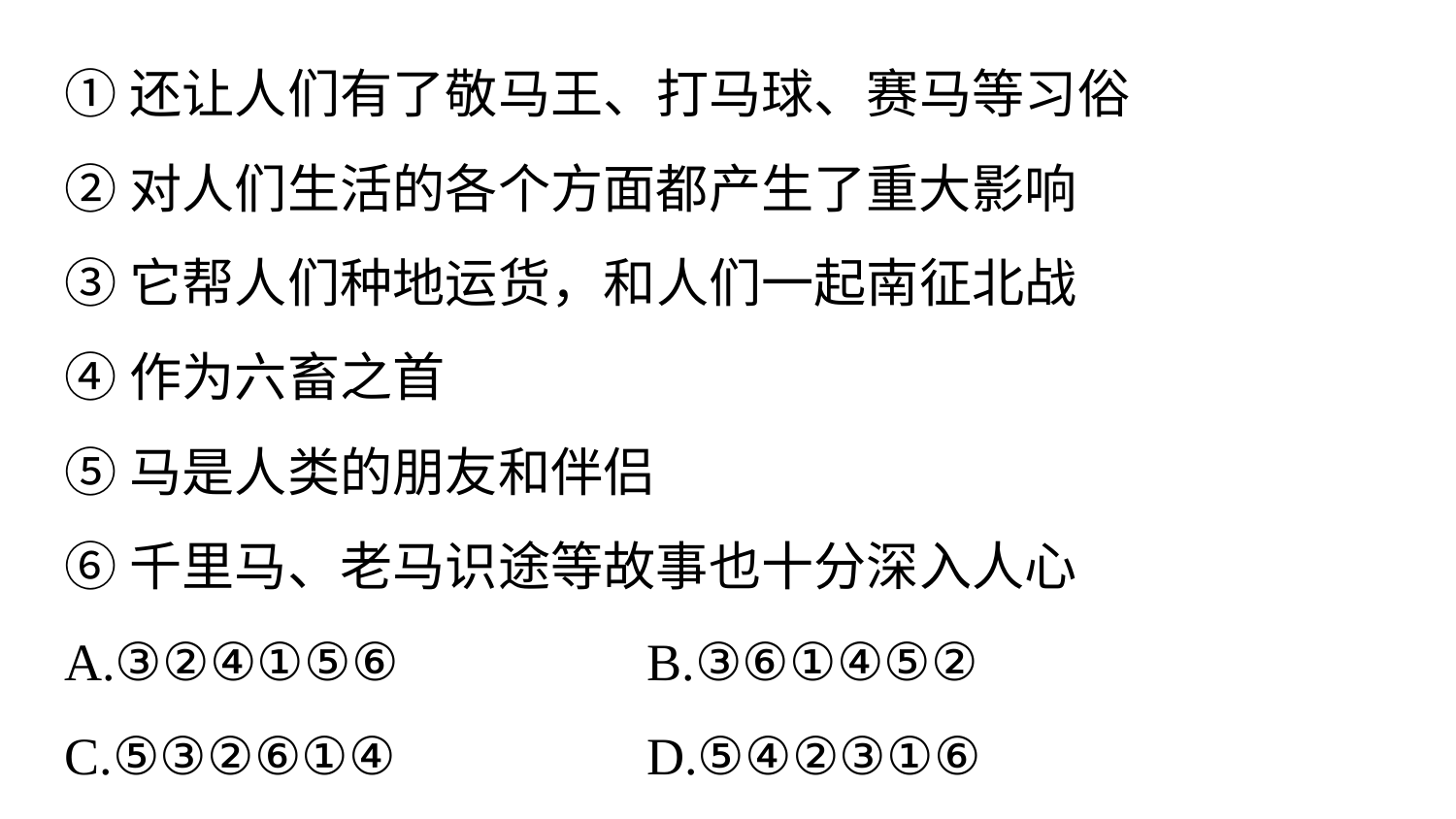

①还让人们有了敬马王、打马球、赛马等习俗
②对人们生活的各个方面都产生了重大影响
③它帮人们种地运货，和人们一起南征北战
④作为六畜之首
⑤马是人类的朋友和伴侣
⑥千里马、老马识途等故事也十分深入人心
A.③②④①⑤⑥  		B.③⑥①④⑤②
C.⑤③②⑥①④  		D.⑤④②③①⑥